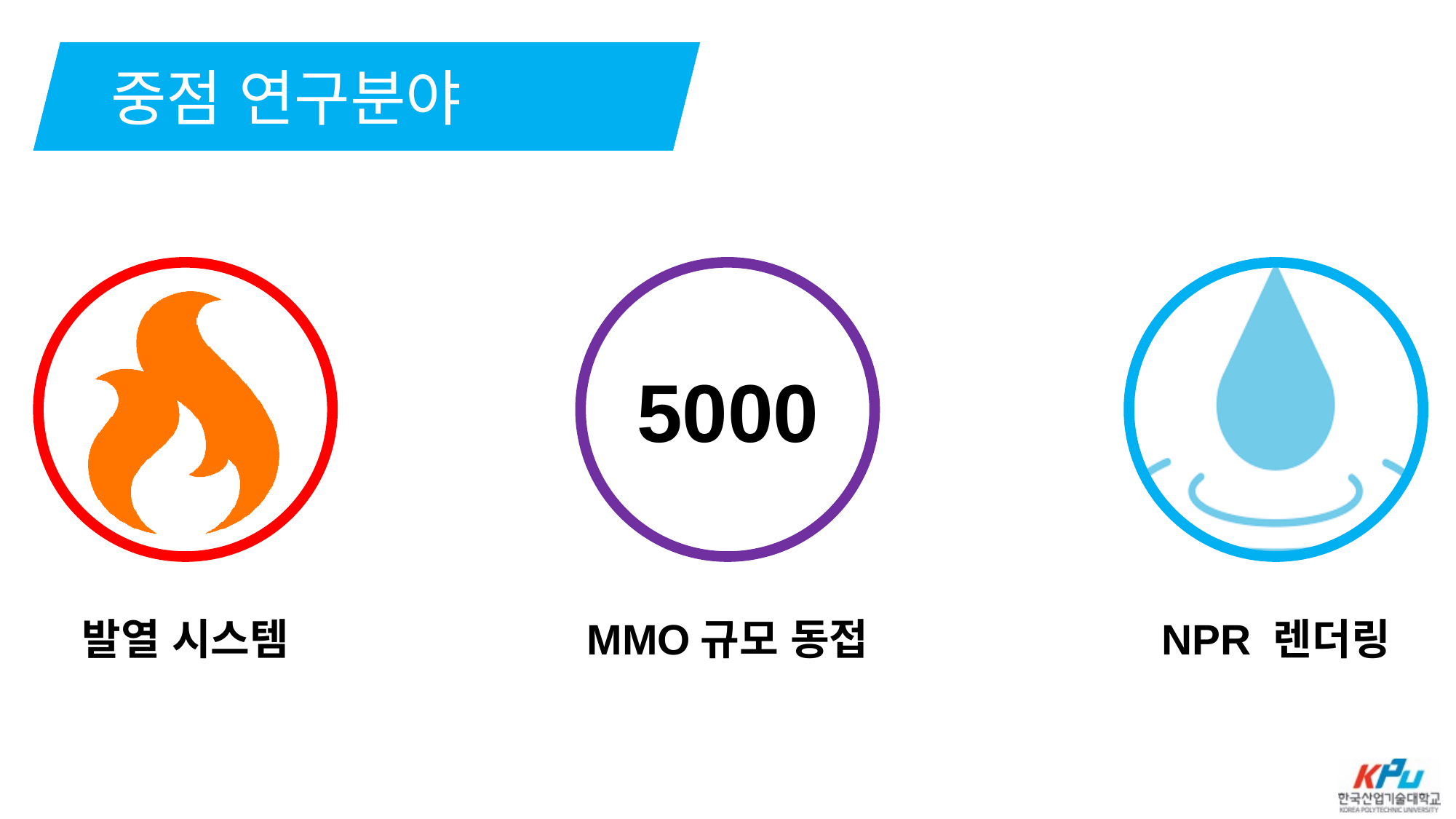

중점 연구분야

5000

발열 시스템
MMO규모 동접
NPR 렌더링